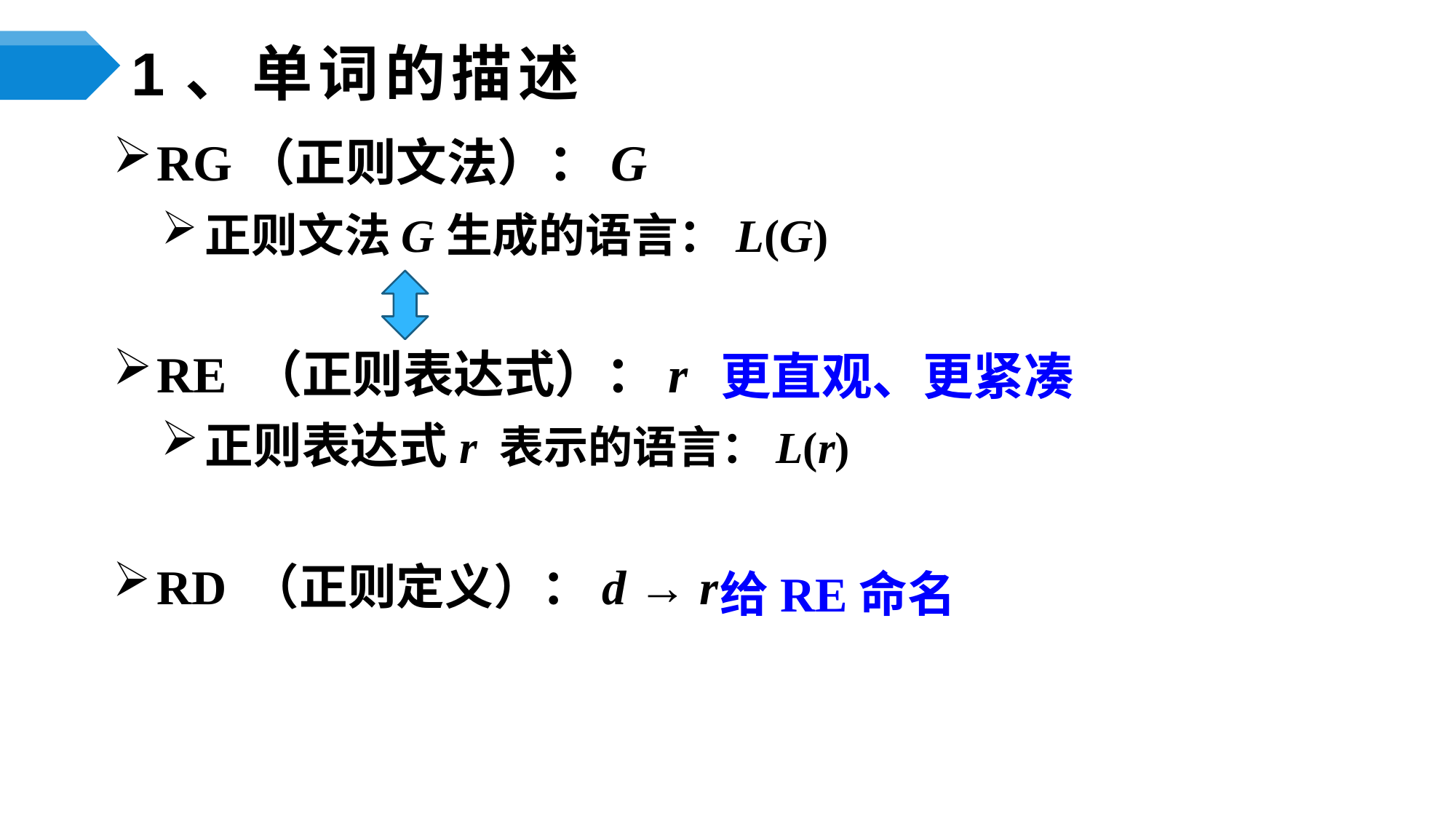

# 1、单词的描述
RG（正则文法）：G
正则文法G生成的语言：L(G)

RE （正则表达式）：r
正则表达式r 表示的语言：L(r)

RD （正则定义）：d → r

更直观、更紧凑
给RE命名